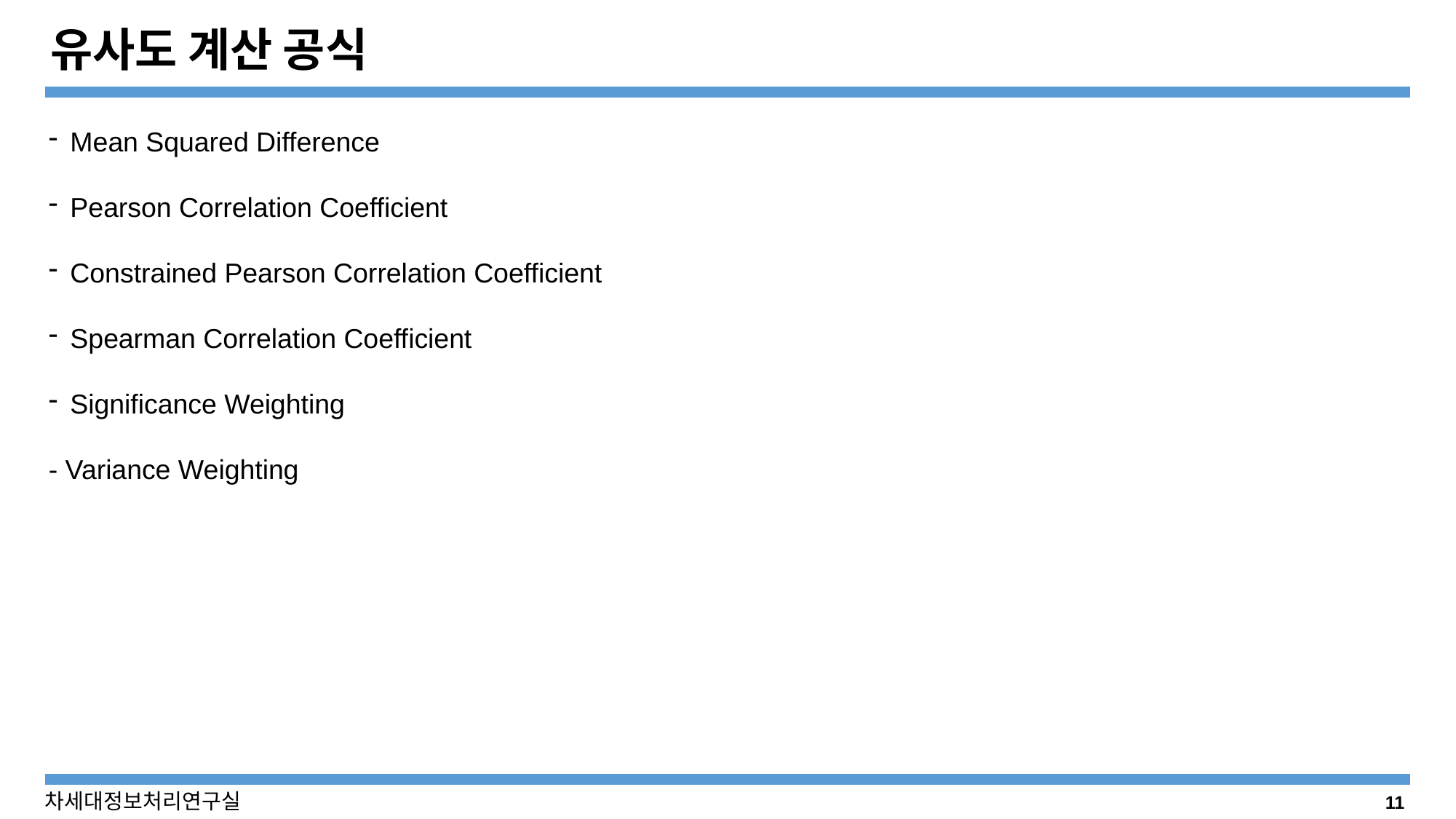

# 유사도 계산 공식
Mean Squared Difference

Pearson Correlation Coefficient

Constrained Pearson Correlation Coefficient

Spearman Correlation Coefficient

Significance Weighting

- Variance Weighting

11